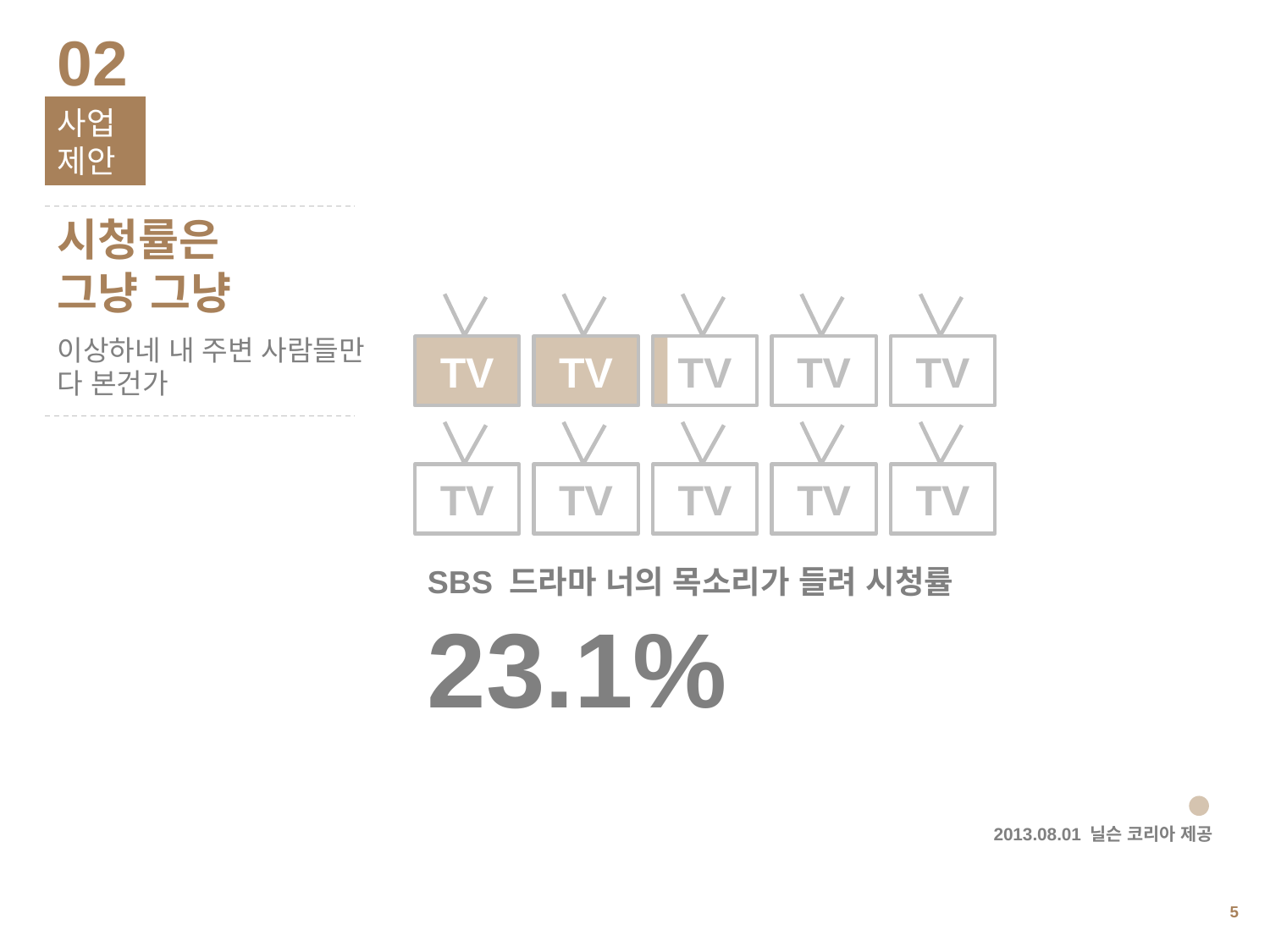

02
사업제안
시청률은
그냥 그냥

TV

TV

TV

TV

TV

TV

TV

TV

TV

TV
이상하네 내 주변 사람들만
다 본건가
SBS 드라마 너의 목소리가 들려 시청률
23.1%

2013.08.01 닐슨 코리아 제공
5